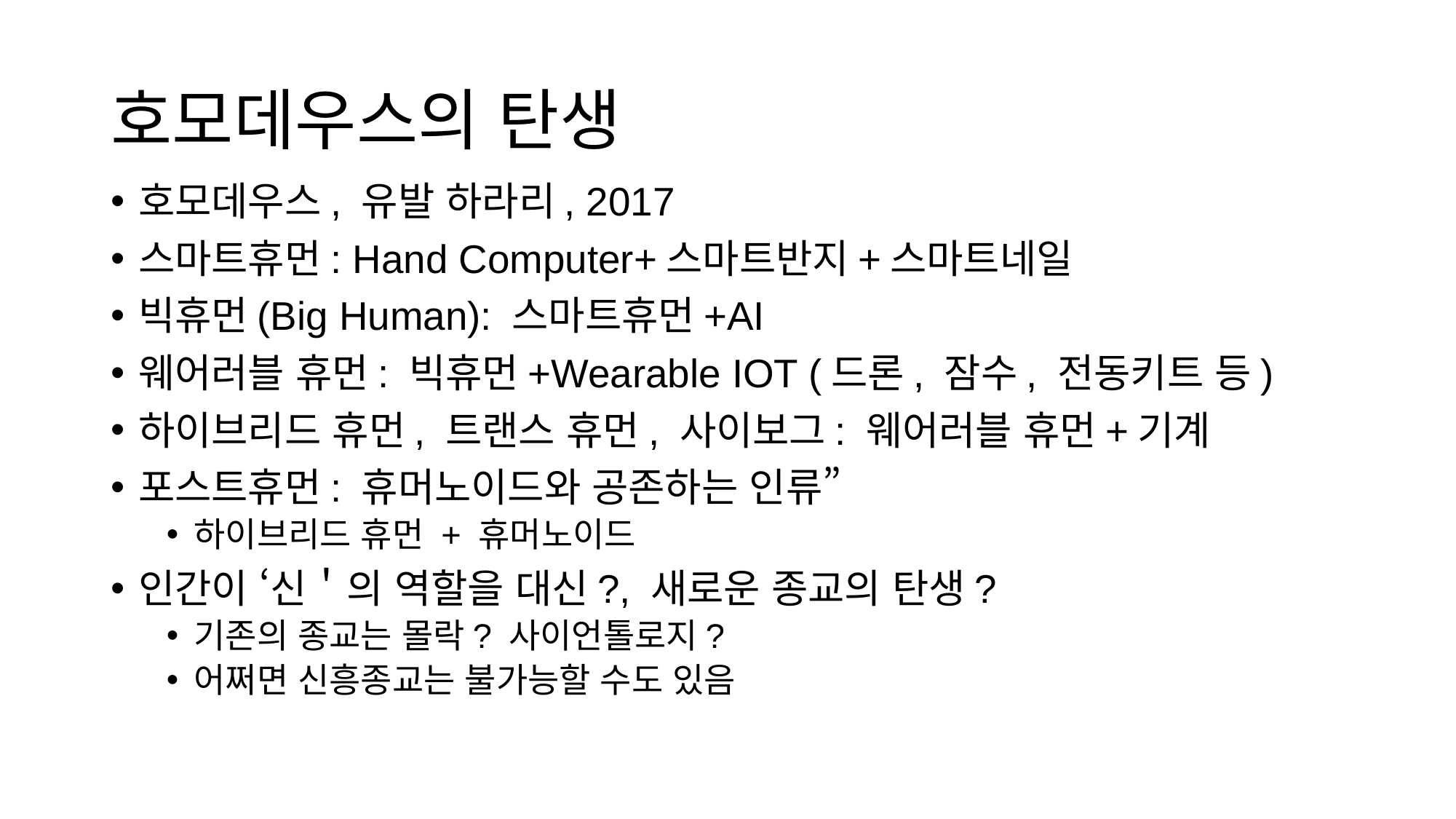

# 호모데우스의 탄생
호모데우스, 유발 하라리, 2017
스마트휴먼: Hand Computer+스마트반지+스마트네일
빅휴먼(Big Human): 스마트휴먼+AI
웨어러블 휴먼: 빅휴먼+Wearable IOT (드론, 잠수, 전동키트 등)
하이브리드 휴먼, 트랜스 휴먼, 사이보그: 웨어러블 휴먼+기계
포스트휴먼: 휴머노이드와 공존하는 인류”
하이브리드 휴먼 + 휴머노이드
인간이 ‘신＇의 역할을 대신?, 새로운 종교의 탄생?
기존의 종교는 몰락? 사이언톨로지?
어쩌면 신흥종교는 불가능할 수도 있음